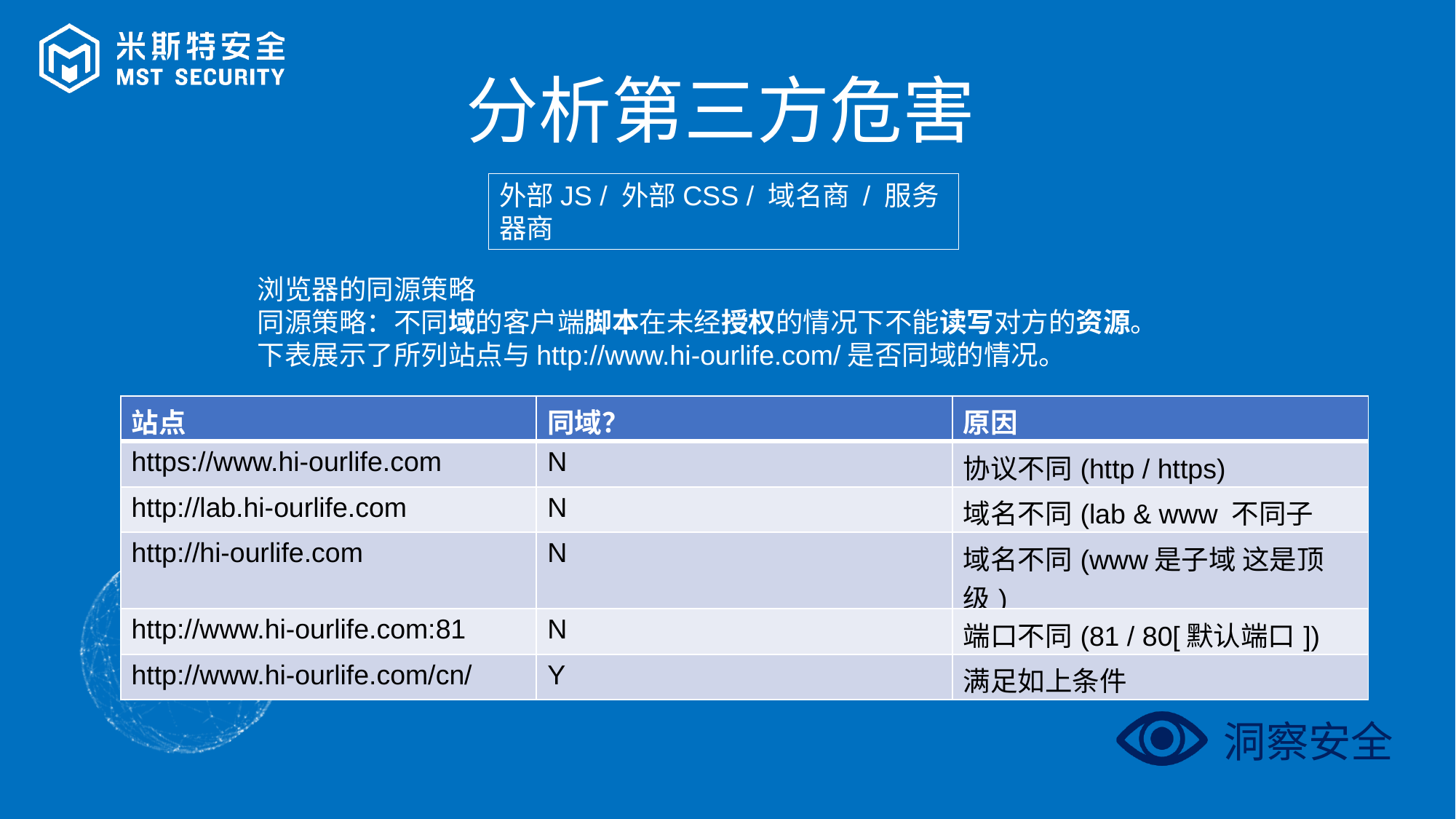

分析第三方危害
外部JS / 外部CSS / 域名商 / 服务器商
浏览器的同源策略
同源策略：不同域的客户端脚本在未经授权的情况下不能读写对方的资源。
下表展示了所列站点与http://www.hi-ourlife.com/是否同域的情况。
| 站点 | 同域？ | 原因 |
| --- | --- | --- |
| https://www.hi-ourlife.com | N | 协议不同(http / https) |
| http://lab.hi-ourlife.com | N | 域名不同(lab & www 不同子域) |
| http://hi-ourlife.com | N | 域名不同(www是子域 这是顶级) |
| http://www.hi-ourlife.com:81 | N | 端口不同(81 / 80[默认端口]) |
| http://www.hi-ourlife.com/cn/ | Y | 满足如上条件 |